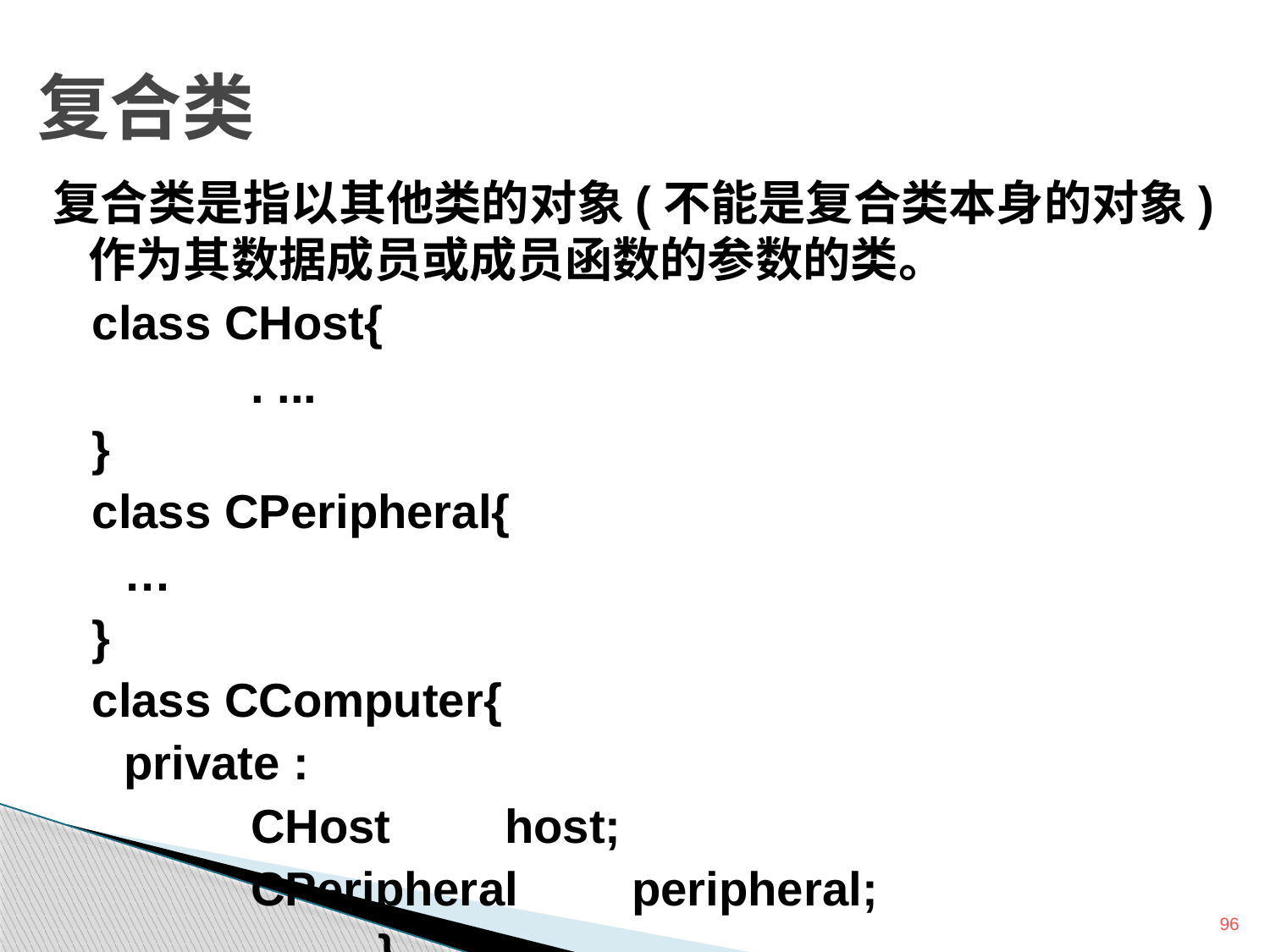

# 复合类
复合类是指以其他类的对象(不能是复合类本身的对象)作为其数据成员或成员函数的参数的类。
class CHost{
		. ...
}
class CPeripheral{
	…
}
class CComputer{
	private :
		CHost  	host;
		CPeripheral	peripheral;
	…		}

96